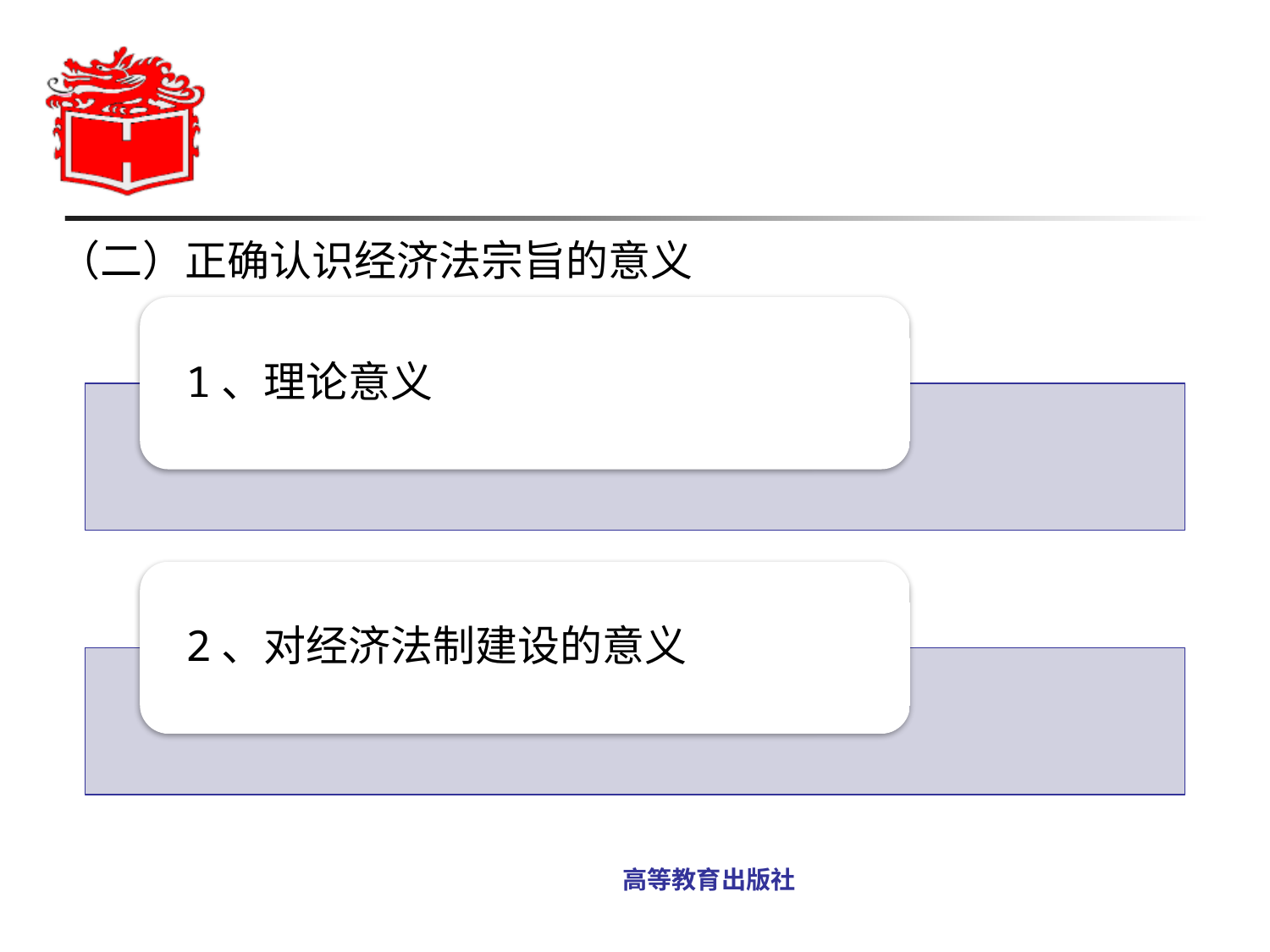

（二）正确认识经济法宗旨的意义

1、理论意义
2、对经济法制建设的意义

高等教育出版社